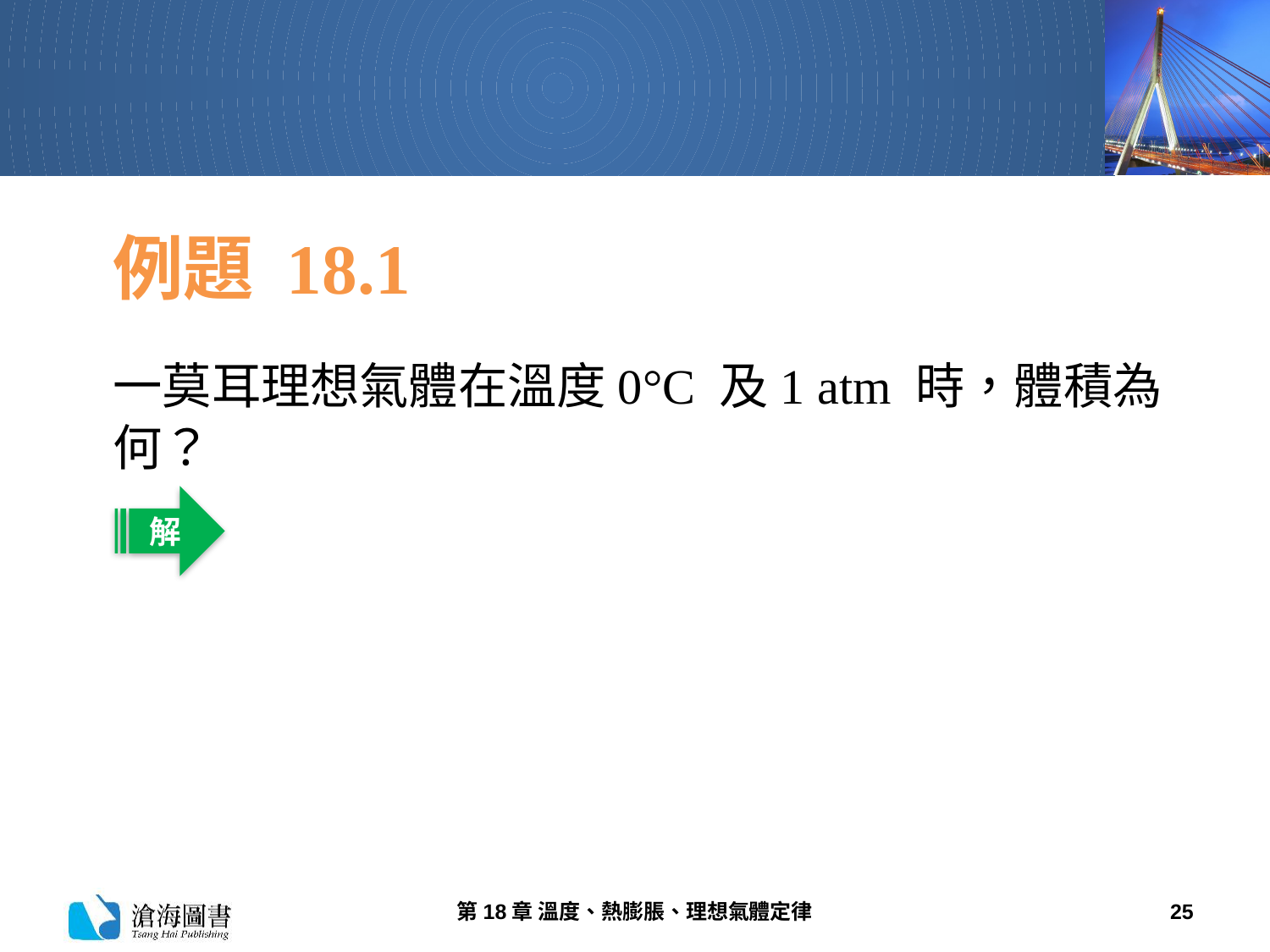

# 例題 18.1
一莫耳理想氣體在溫度0°C 及1 atm 時，體積為何？
解
第18章 溫度、熱膨脹、理想氣體定律
25